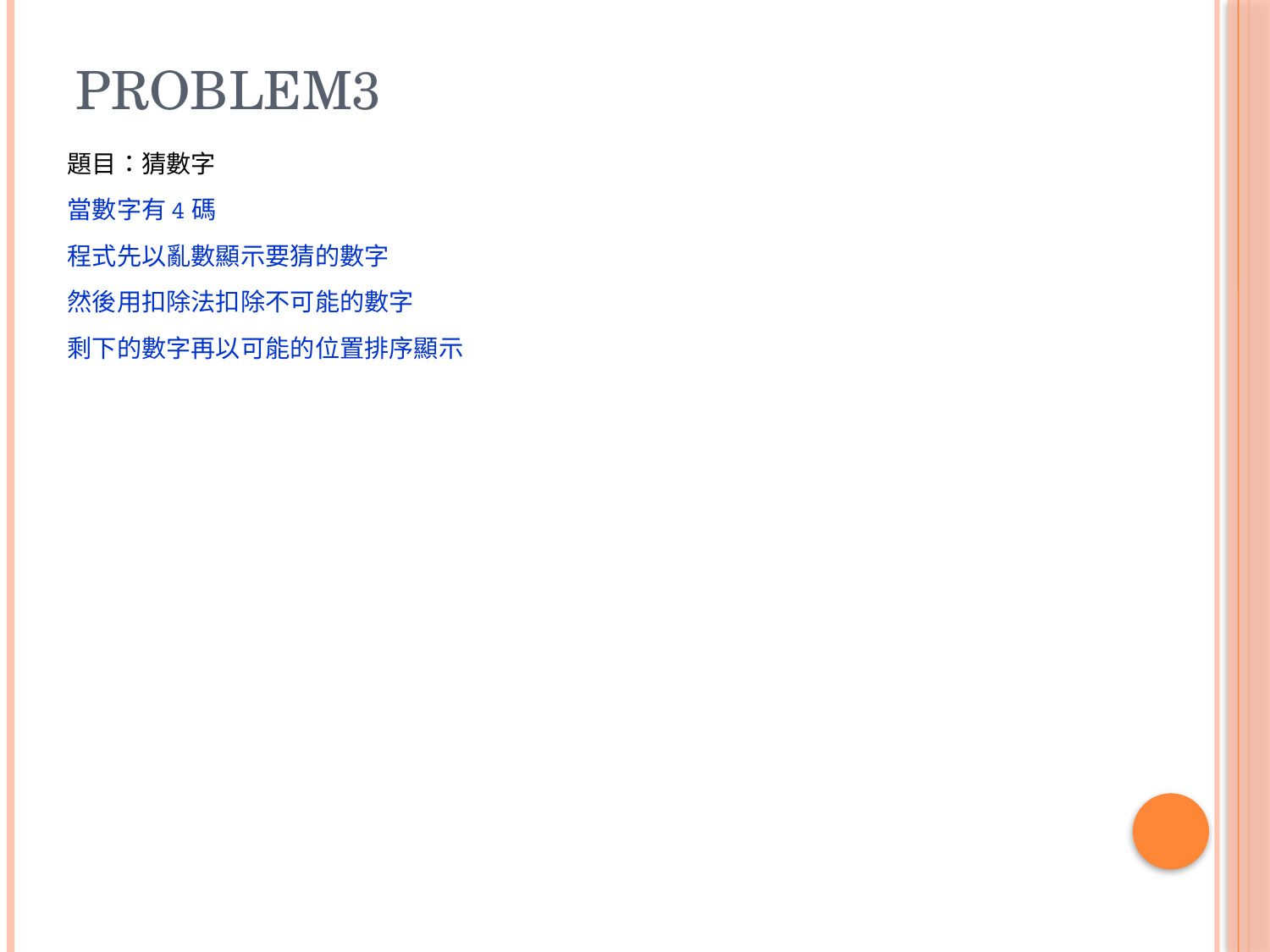

# Problem3
題目：猜數字
當數字有4碼
程式先以亂數顯示要猜的數字
然後用扣除法扣除不可能的數字
剩下的數字再以可能的位置排序顯示